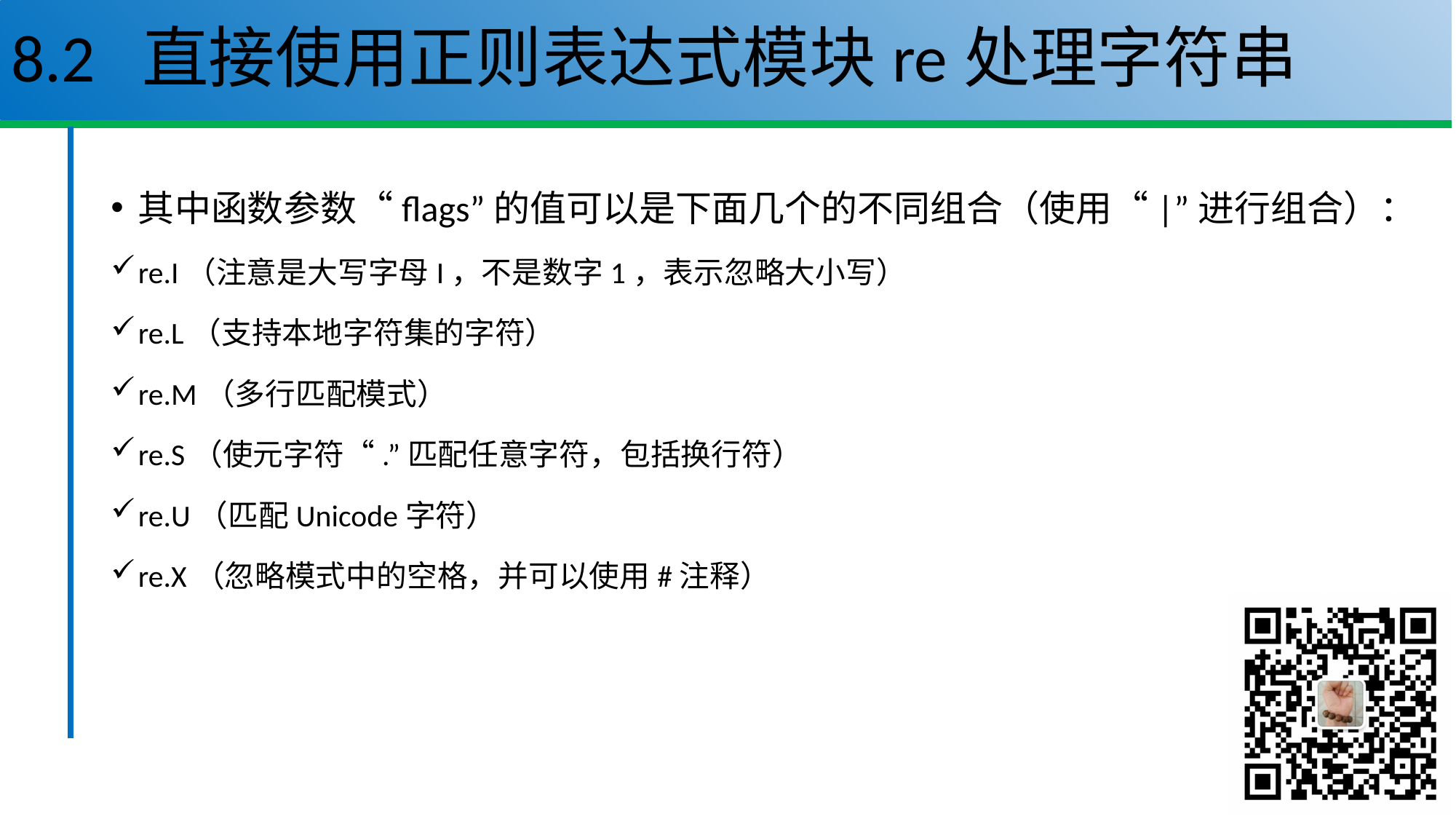

# 8.2  直接使用正则表达式模块re处理字符串
其中函数参数“flags”的值可以是下面几个的不同组合（使用“|”进行组合）：
re.I（注意是大写字母I，不是数字1，表示忽略大小写）
re.L（支持本地字符集的字符）
re.M（多行匹配模式）
re.S（使元字符“.”匹配任意字符，包括换行符）
re.U（匹配Unicode字符）
re.X（忽略模式中的空格，并可以使用#注释）
14